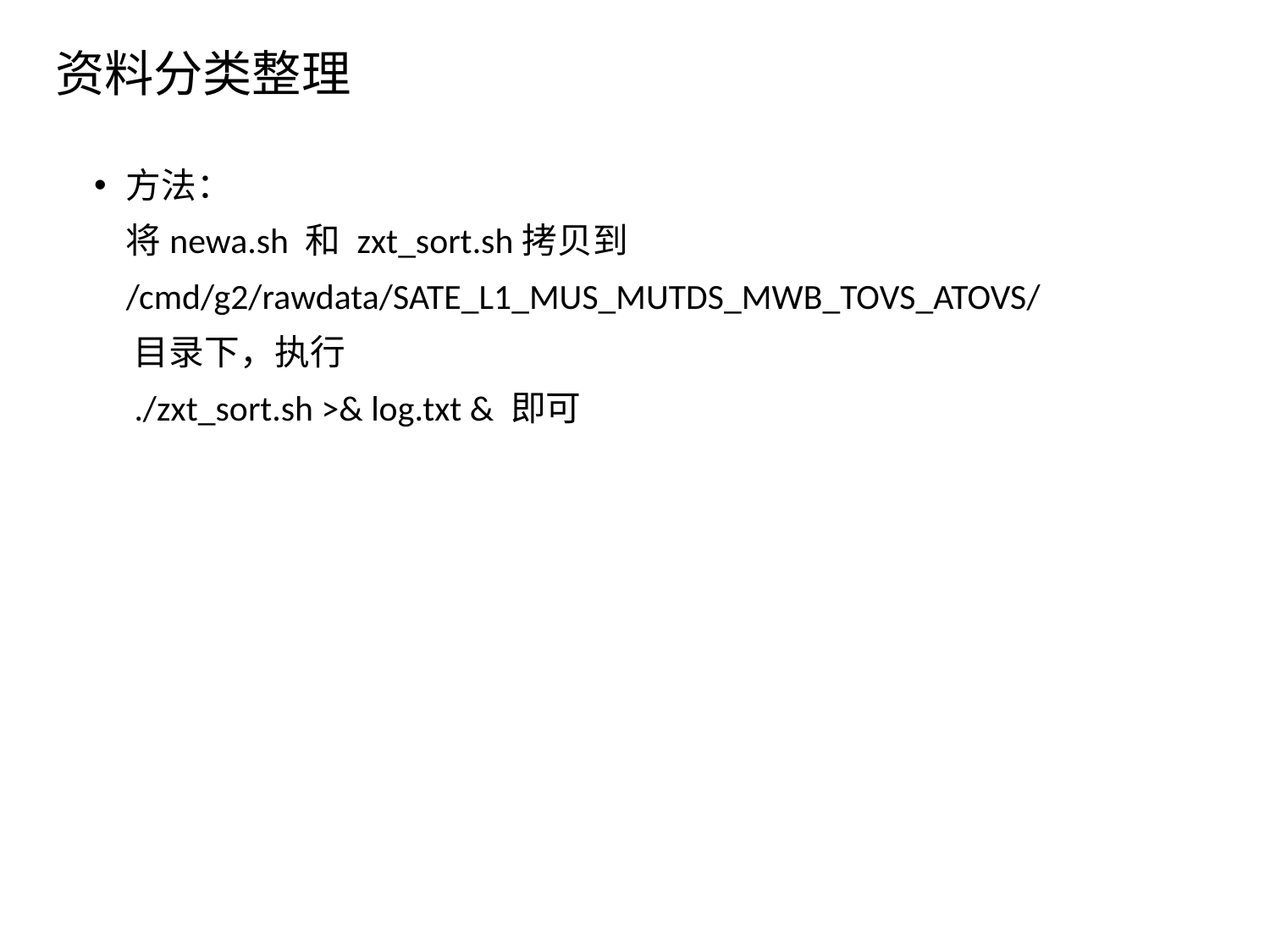

# 资料分类整理
方法：
   将newa.sh 和 zxt_sort.sh拷贝到
    /cmd/g2/rawdata/SATE_L1_MUS_MUTDS_MWB_TOVS_ATOVS/
    目录下，执行
     ./zxt_sort.sh >& log.txt & 即可